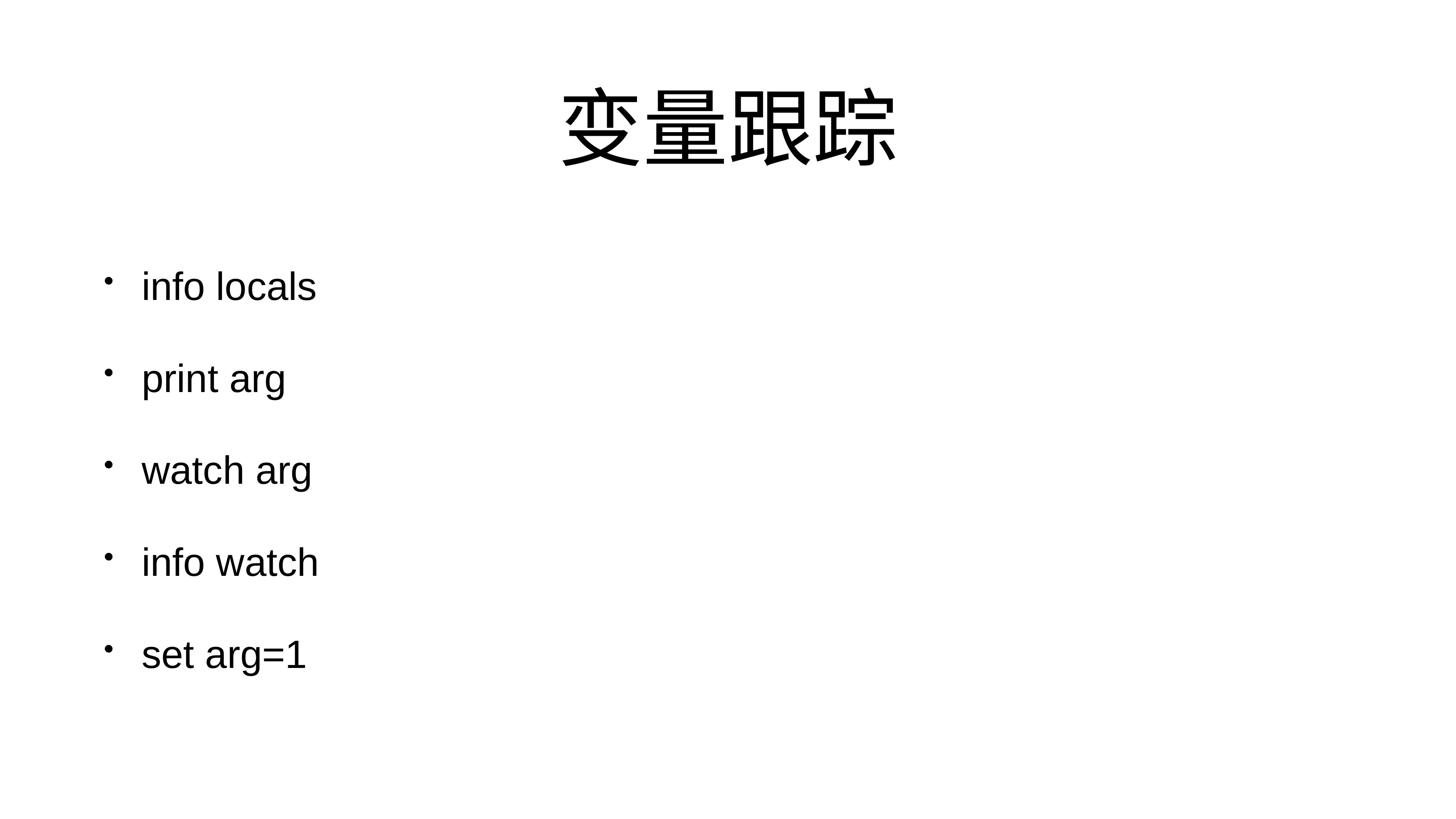

# 变量跟踪
info locals
print arg
watch arg
info watch
set arg=1